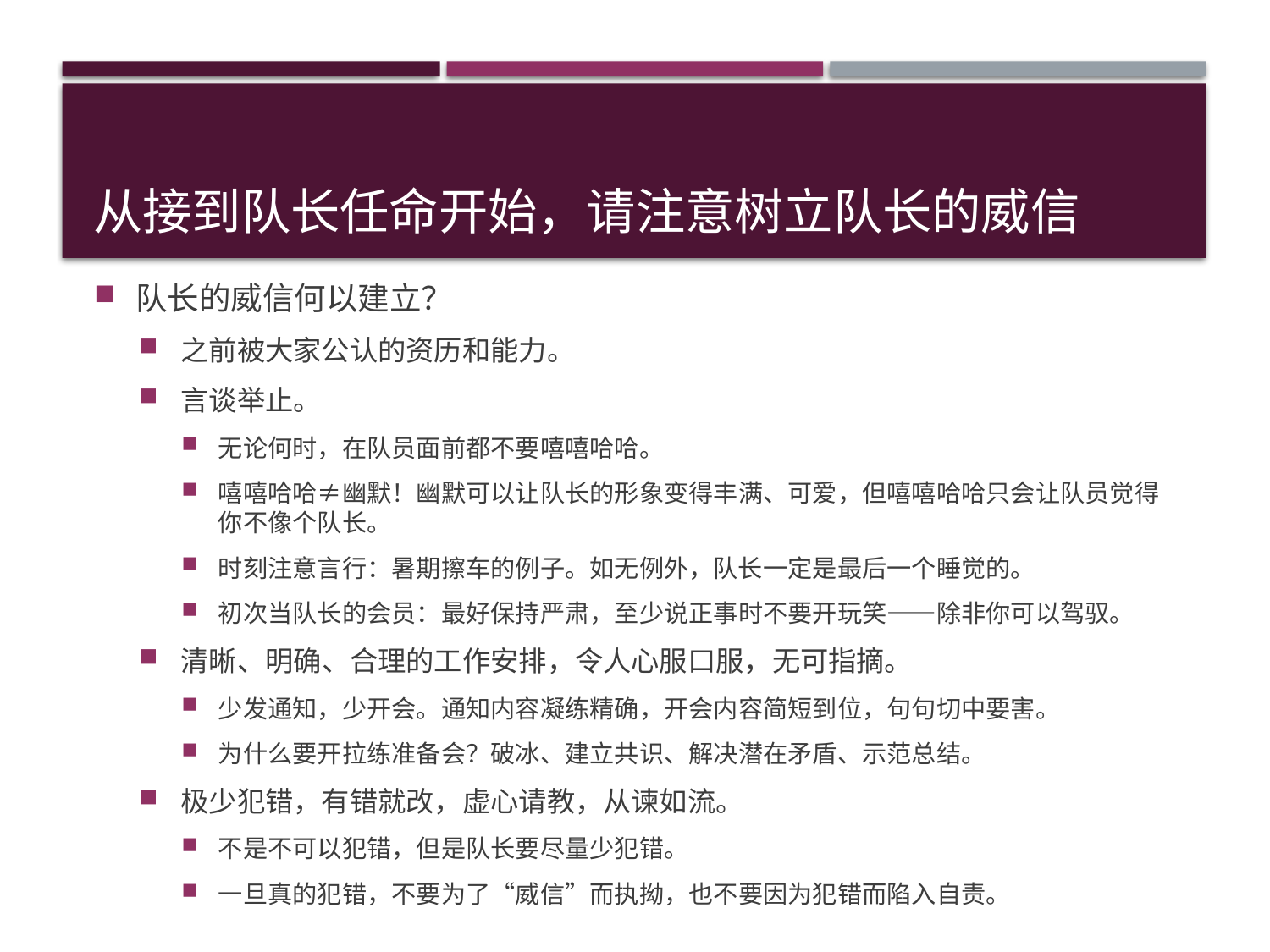

# 从接到队长任命开始，请注意树立队长的威信
队长的威信何以建立？
之前被大家公认的资历和能力。
言谈举止。
无论何时，在队员面前都不要嘻嘻哈哈。
嘻嘻哈哈≠幽默！幽默可以让队长的形象变得丰满、可爱，但嘻嘻哈哈只会让队员觉得你不像个队长。
时刻注意言行：暑期擦车的例子。如无例外，队长一定是最后一个睡觉的。
初次当队长的会员：最好保持严肃，至少说正事时不要开玩笑——除非你可以驾驭。
清晰、明确、合理的工作安排，令人心服口服，无可指摘。
少发通知，少开会。通知内容凝练精确，开会内容简短到位，句句切中要害。
为什么要开拉练准备会？破冰、建立共识、解决潜在矛盾、示范总结。
极少犯错，有错就改，虚心请教，从谏如流。
不是不可以犯错，但是队长要尽量少犯错。
一旦真的犯错，不要为了“威信”而执拗，也不要因为犯错而陷入自责。